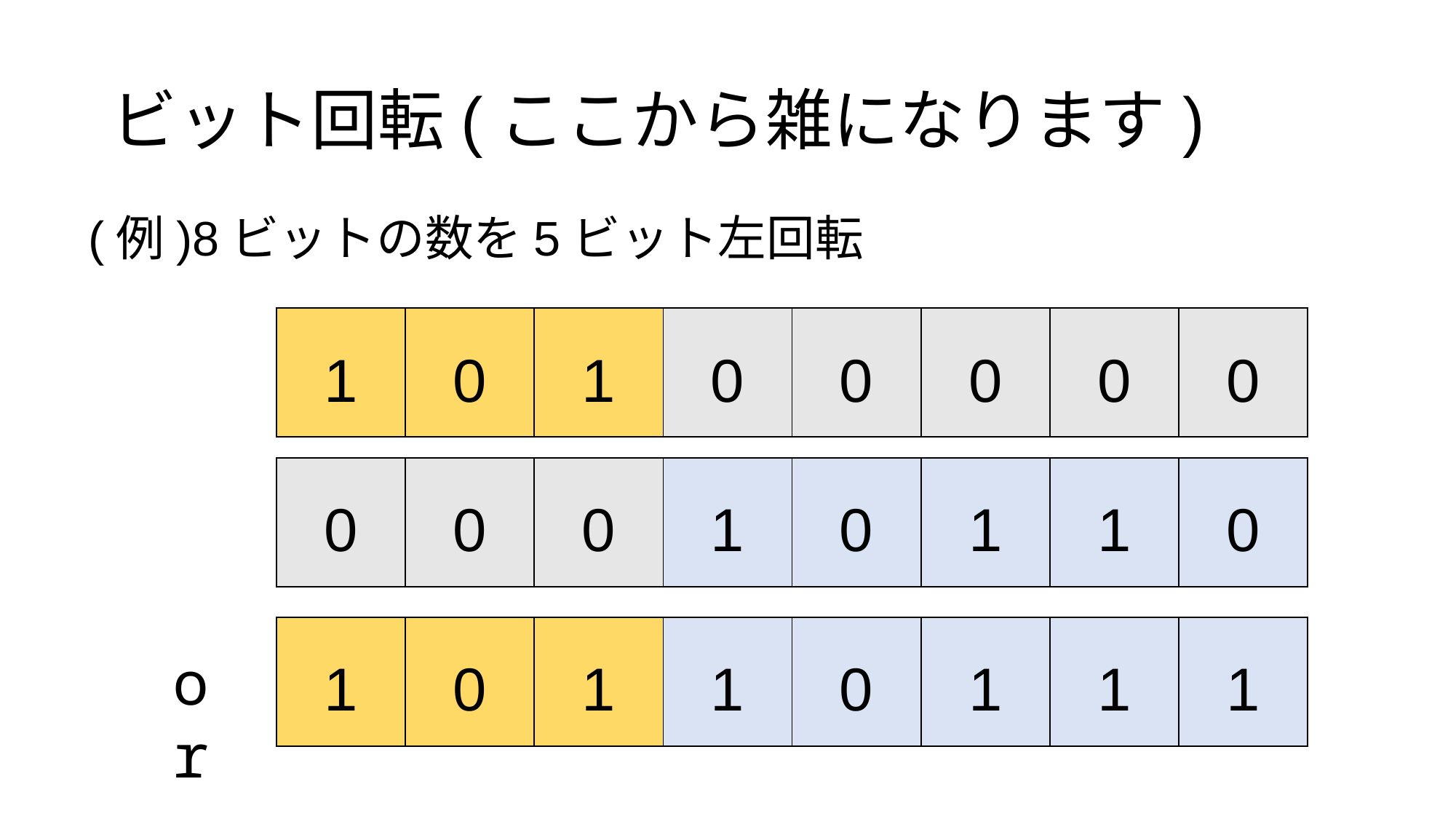

# ビット回転(ここから雑になります)
(例)8ビットの数を5ビット左回転
| 1 | 0 | 1 | 0 | 0 | 0 | 0 | 0 |
| --- | --- | --- | --- | --- | --- | --- | --- |
| 0 | 0 | 0 | 1 | 0 | 1 | 1 | 0 |
| --- | --- | --- | --- | --- | --- | --- | --- |
| 1 | 0 | 1 | 1 | 0 | 1 | 1 | 1 |
| --- | --- | --- | --- | --- | --- | --- | --- |
or